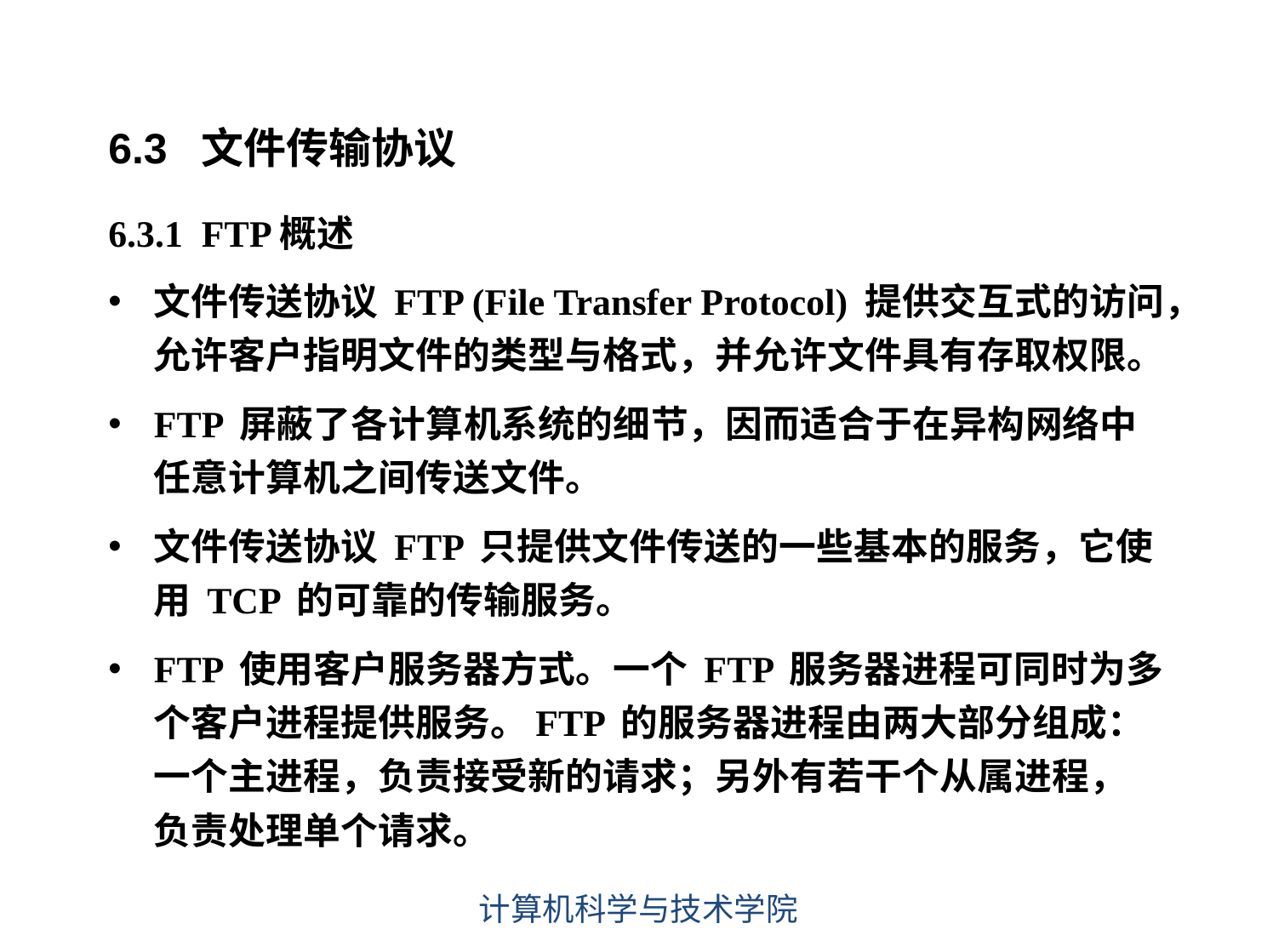

# 6.3  文件传输协议
6.3.1  FTP概述
文件传送协议 FTP (File Transfer Protocol) 提供交互式的访问，允许客户指明文件的类型与格式，并允许文件具有存取权限。
FTP 屏蔽了各计算机系统的细节，因而适合于在异构网络中任意计算机之间传送文件。
文件传送协议 FTP 只提供文件传送的一些基本的服务，它使用 TCP 的可靠的传输服务。
FTP 使用客户服务器方式。一个 FTP 服务器进程可同时为多个客户进程提供服务。FTP 的服务器进程由两大部分组成：一个主进程，负责接受新的请求；另外有若干个从属进程，负责处理单个请求。

计算机科学与技术学院
32